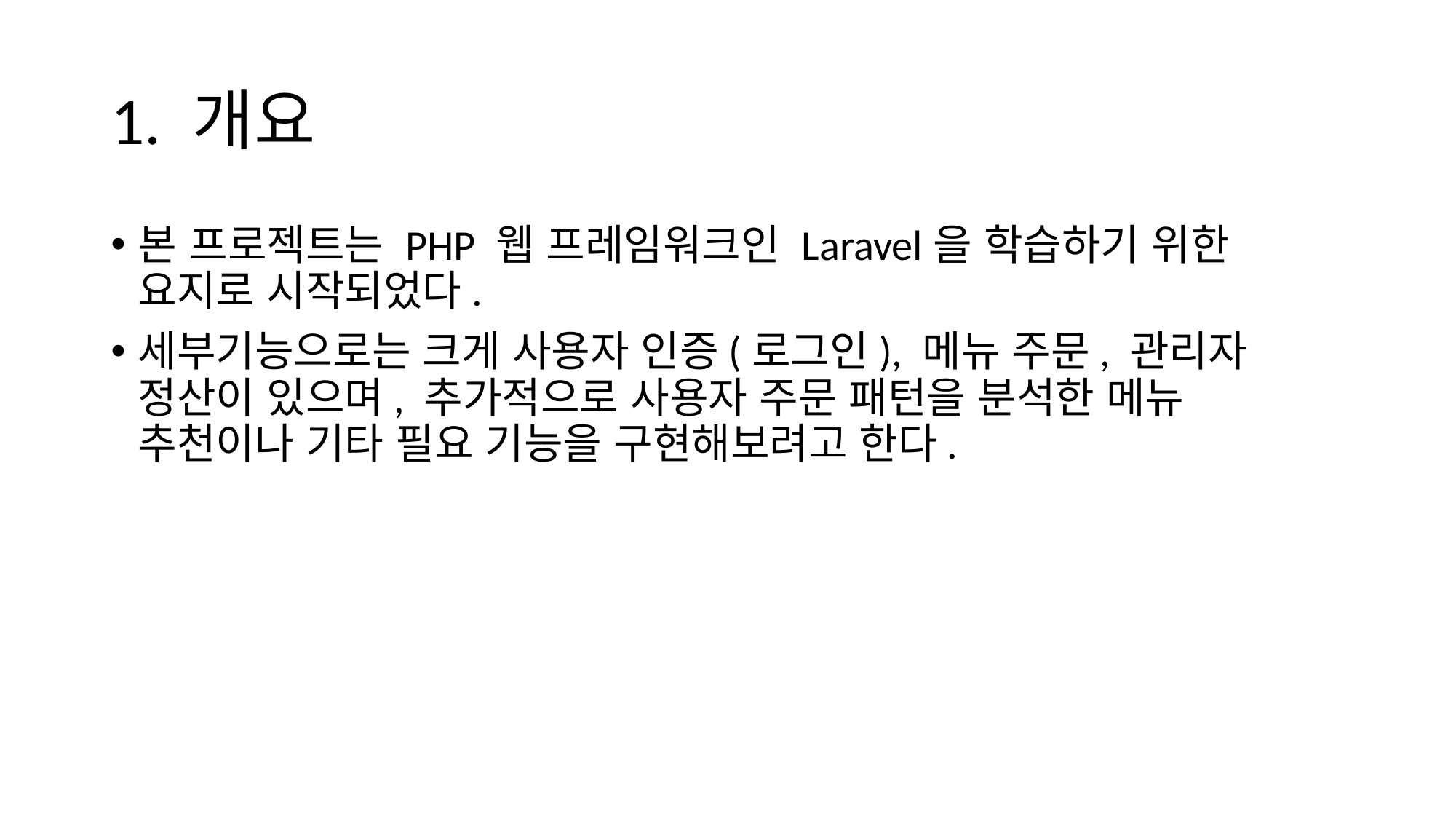

# 1. 개요
본 프로젝트는 PHP 웹 프레임워크인 Laravel을 학습하기 위한 요지로 시작되었다.
세부기능으로는 크게 사용자 인증(로그인), 메뉴 주문, 관리자 정산이 있으며, 추가적으로 사용자 주문 패턴을 분석한 메뉴 추천이나 기타 필요 기능을 구현해보려고 한다.